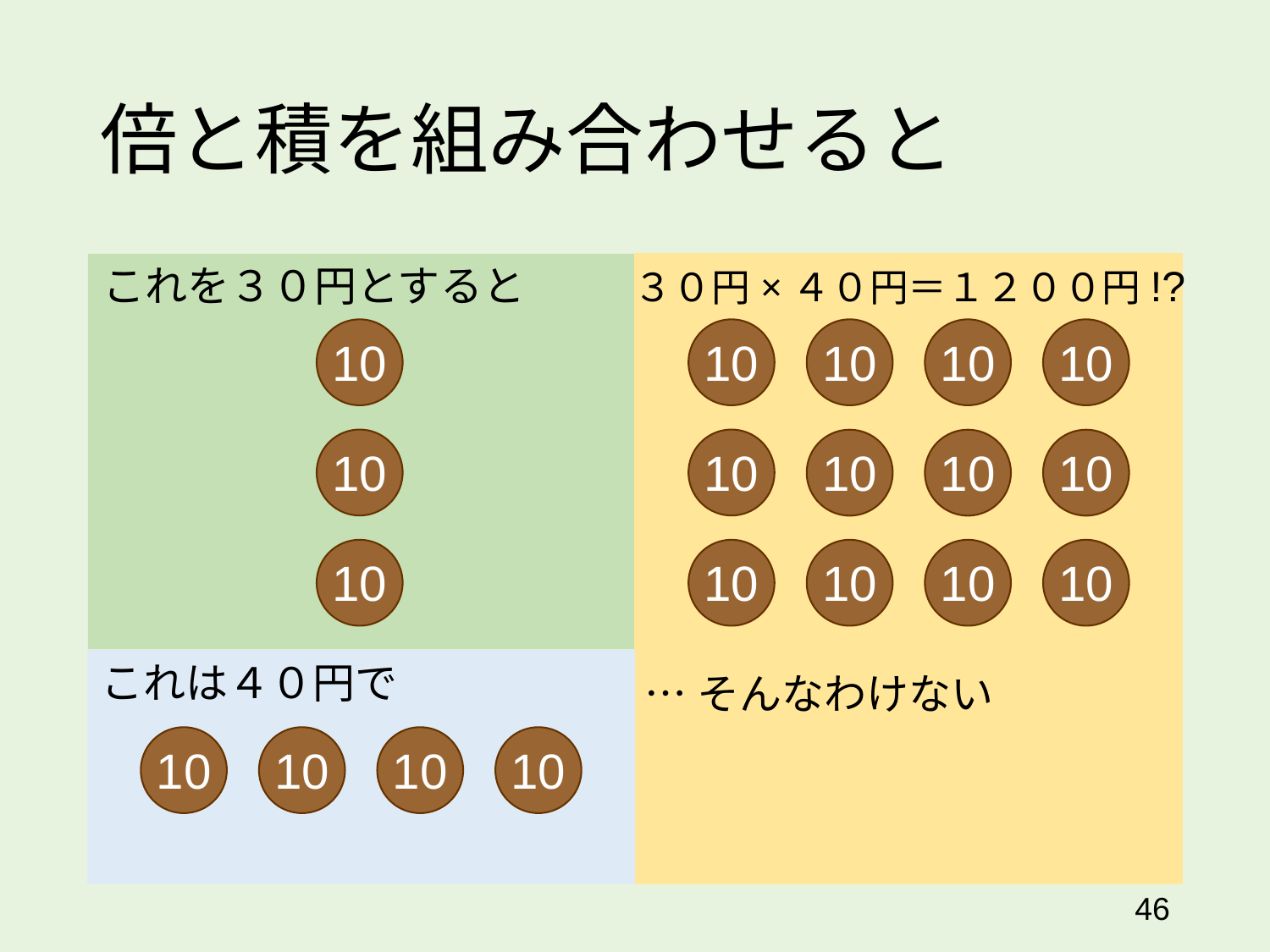

# 倍と積を組み合わせると

これを３０円とすると
３０円×４０円＝１２００円!?

10

10

10

10

10

10

10

10

10

10

10

10

10

10

10

これは４０円で
…そんなわけない

10

10

10

10
46